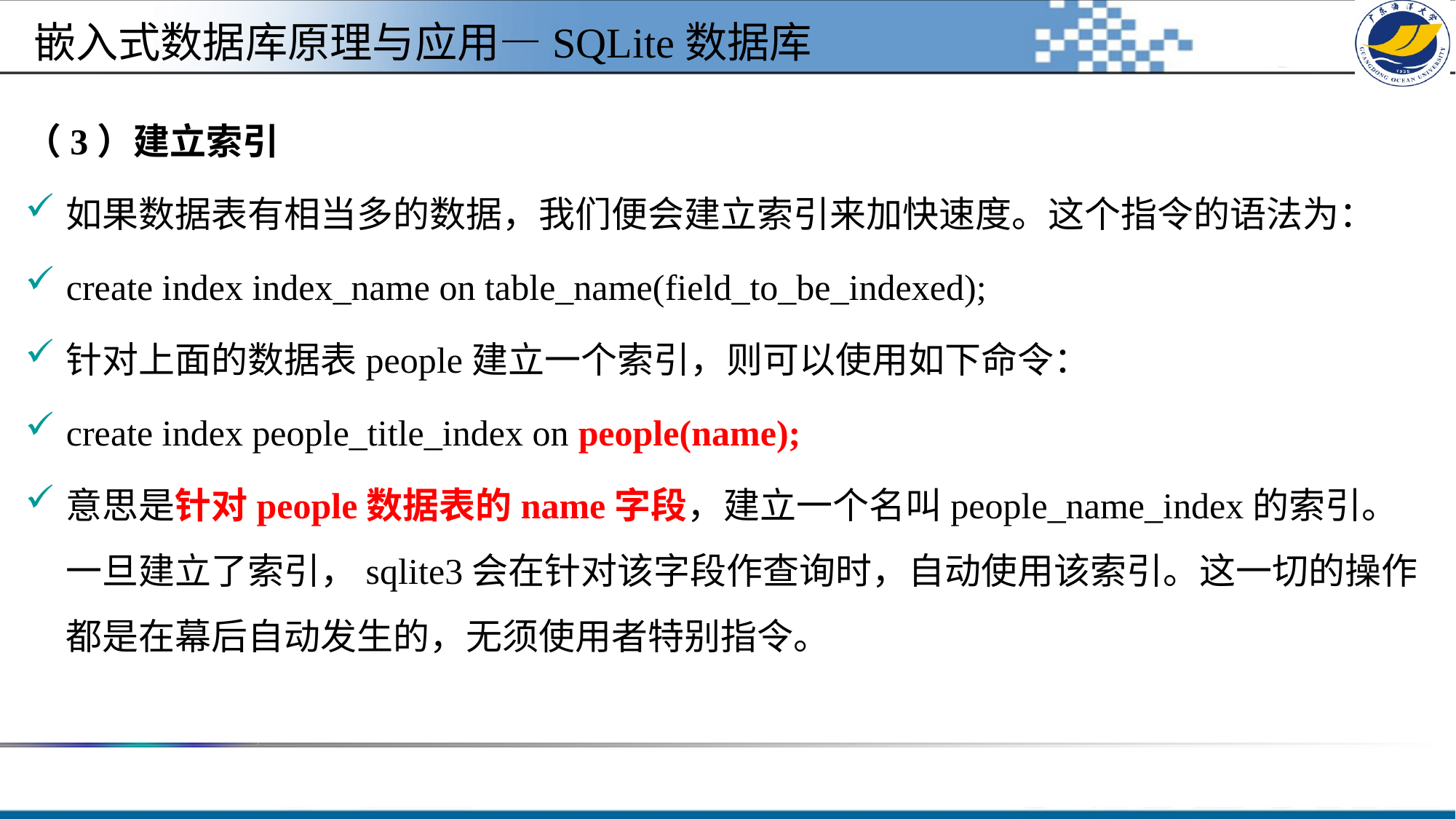

#
嵌入式数据库原理与应用—SQLite数据库
（3）建立索引
如果数据表有相当多的数据，我们便会建立索引来加快速度。这个指令的语法为：
create index index_name on table_name(field_to_be_indexed);
针对上面的数据表people建立一个索引，则可以使用如下命令：
create index people_title_index on people(name);
意思是针对people数据表的name字段，建立一个名叫people_name_index的索引。一旦建立了索引，sqlite3会在针对该字段作查询时，自动使用该索引。这一切的操作都是在幕后自动发生的，无须使用者特别指令。